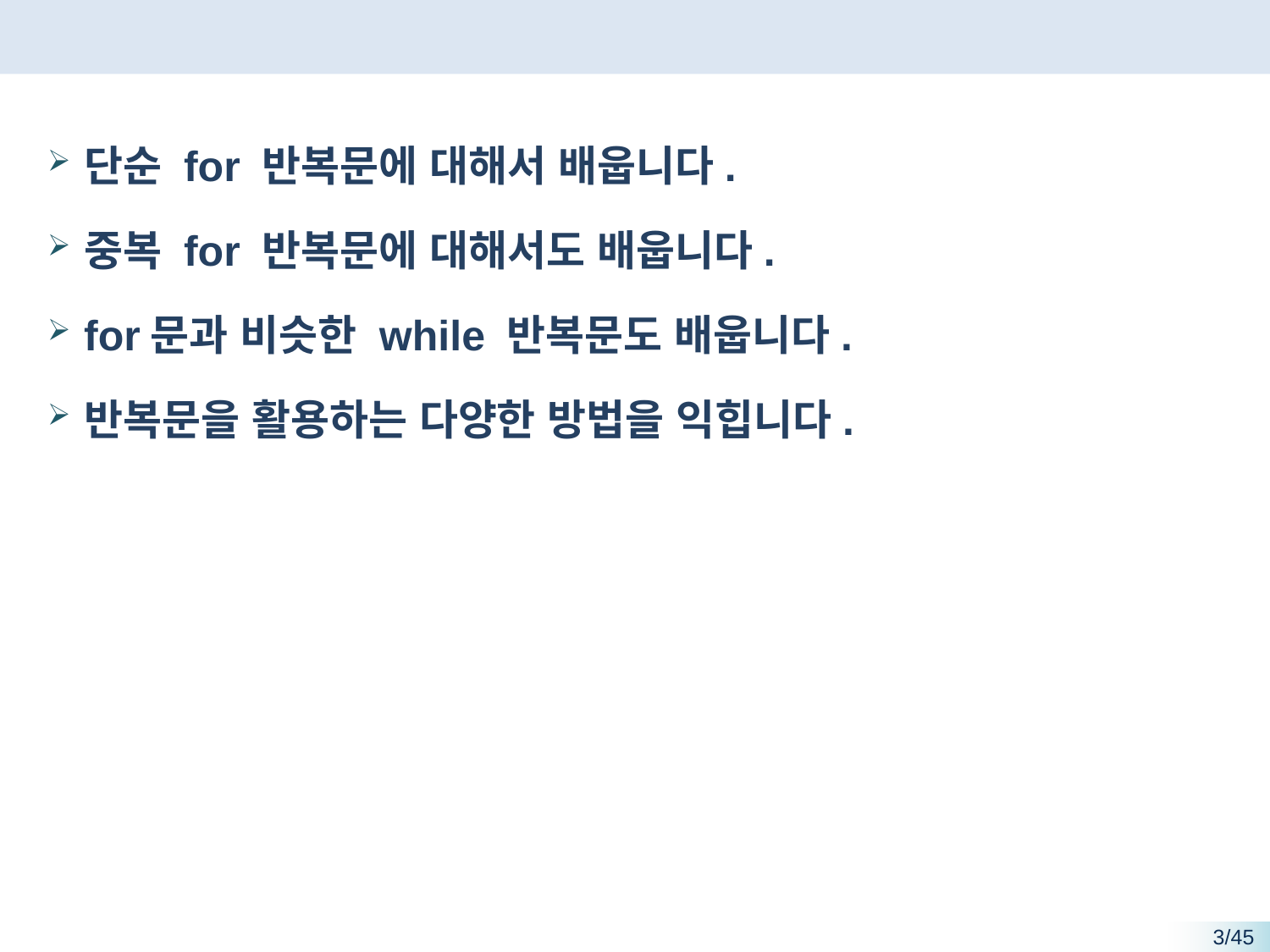

#
단순 for 반복문에 대해서 배웁니다.
중복 for 반복문에 대해서도 배웁니다.
for문과 비슷한 while 반복문도 배웁니다.
반복문을 활용하는 다양한 방법을 익힙니다.